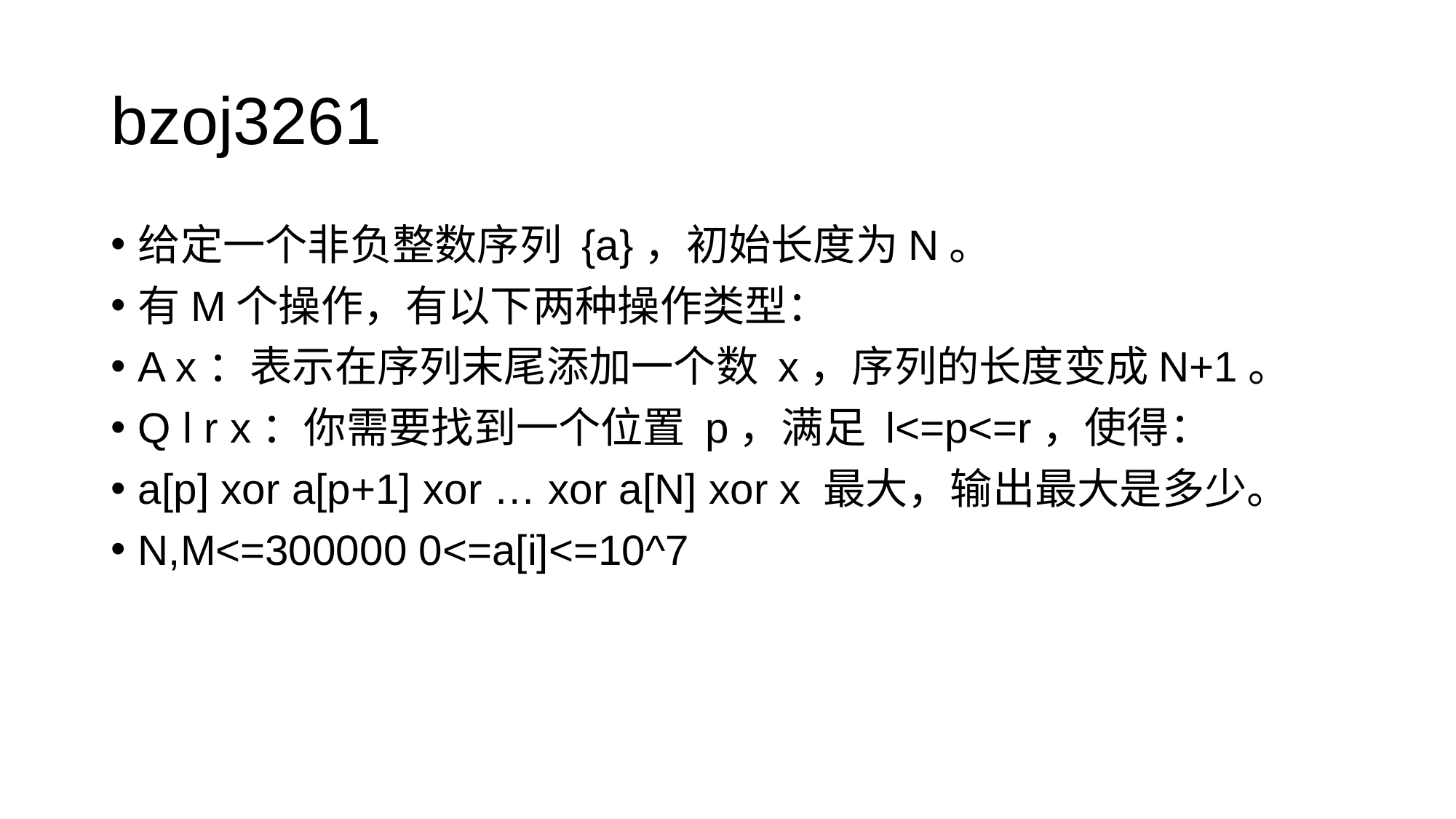

# bzoj3261
给定一个非负整数序列 {a}，初始长度为N。
有M个操作，有以下两种操作类型：
A x：表示在序列末尾添加一个数 x，序列的长度变成N+1。
Q l r x：你需要找到一个位置 p，满足 l<=p<=r，使得：
a[p] xor a[p+1] xor … xor a[N] xor x 最大，输出最大是多少。
N,M<=300000 0<=a[i]<=10^7